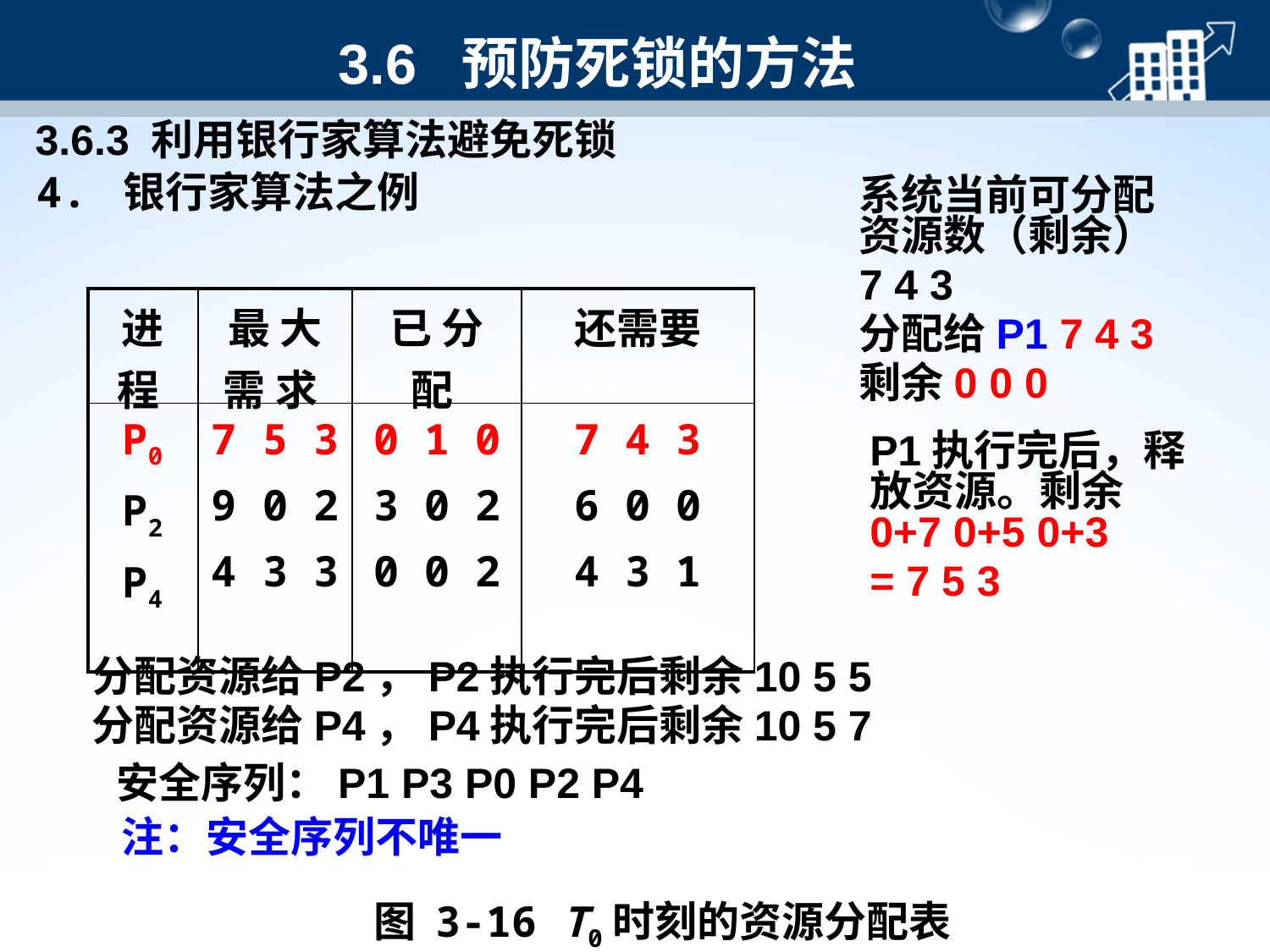

3.6  预防死锁的方法
3.6.3 利用银行家算法避免死锁
4. 银行家算法之例
系统当前可分配资源数（剩余）
7 4 3
分配给P1 7 4 3
剩余0 0 0
| 进 程 | 最 大 需 求 | 已 分 配 | 还需要 |
| --- | --- | --- | --- |
| P0 P2 P4 | 7 5 3 9 0 2 4 3 3 | 0 1 0 3 0 2 0 0 2 | 7 4 3 6 0 0 4 3 1 |
P1执行完后，释放资源。剩余0+7 0+5 0+3
= 7 5 3
分配资源给P2，P2执行完后剩余10 5 5
分配资源给P4，P4执行完后剩余10 5 7
安全序列：P1 P3 P0 P2 P4
注：安全序列不唯一
图 3-16 T0时刻的资源分配表